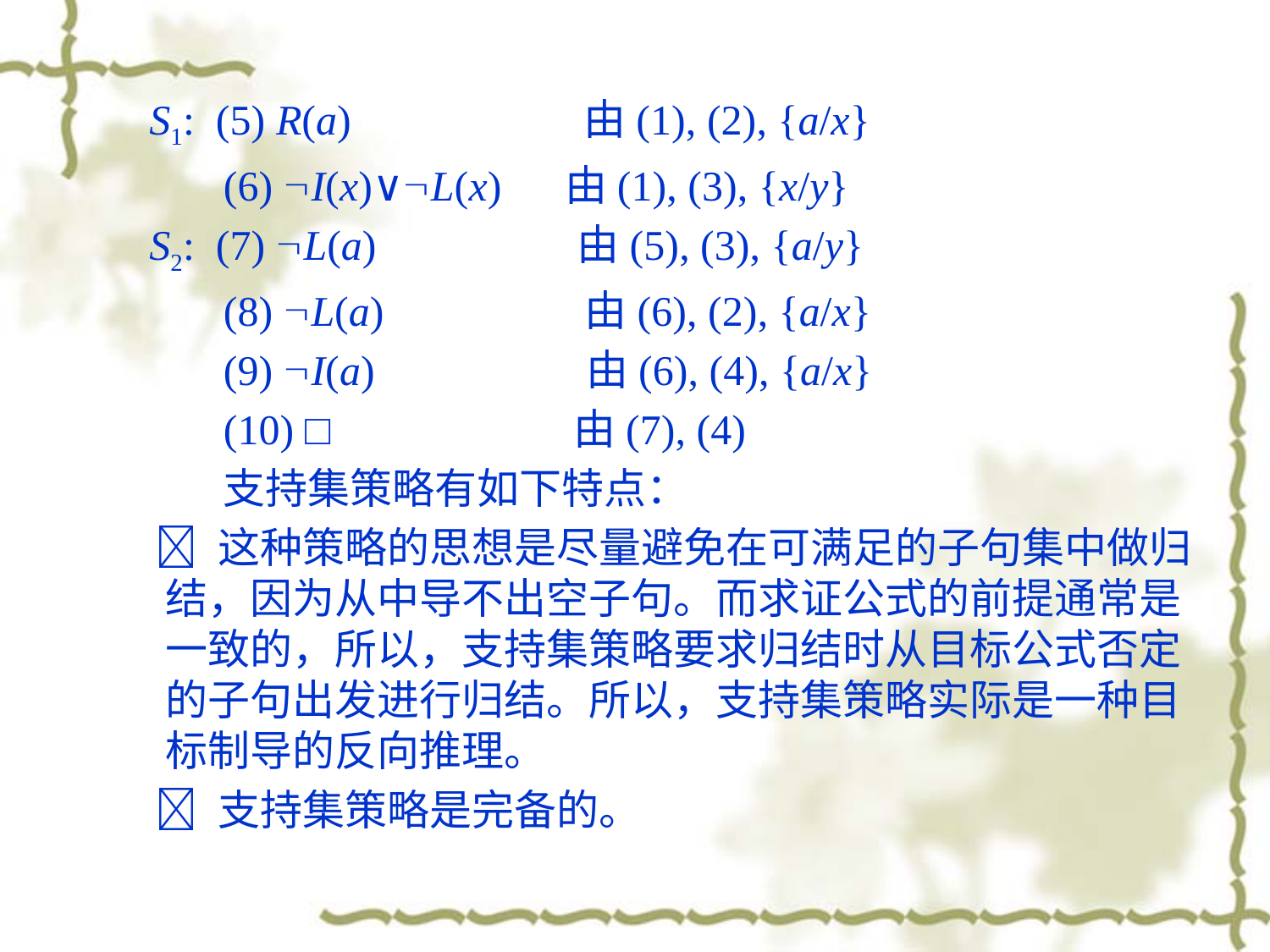

S1:  (5) R(a)                     由(1), (2), {a/x}
          (6) ¬I(x)∨¬L(x)     由(1), (3), {x/y}
   S2:  (7) ¬L(a)                  由(5), (3), {a/y}
          (8) ¬L(a)                  由(6), (2), {a/x}
          (9) ¬I(a)                   由(6), (4), {a/x}
          (10) □                      由(7), (4)
          支持集策略有如下特点：
    • 这种策略的思想是尽量避免在可满足的子句集中做归结，因为从中导不出空子句。而求证公式的前提通常是一致的，所以，支持集策略要求归结时从目标公式否定的子句出发进行归结。所以，支持集策略实际是一种目标制导的反向推理。
    • 支持集策略是完备的。